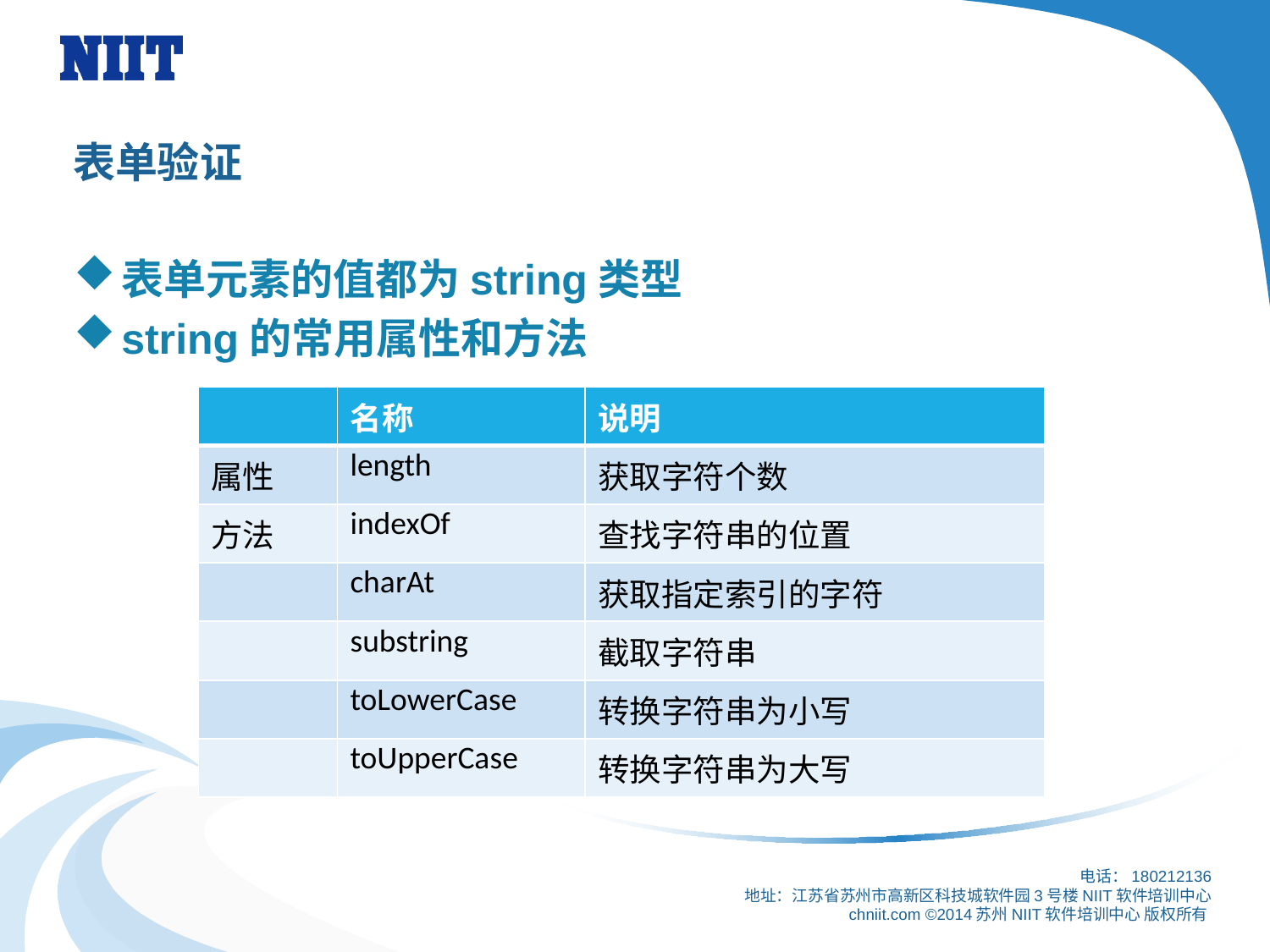

# 表单验证
表单元素的值都为string类型
string的常用属性和方法
|  | 名称 | 说明 |
| --- | --- | --- |
| 属性 | length | 获取字符个数 |
| 方法 | indexOf | 查找字符串的位置 |
|  | charAt | 获取指定索引的字符 |
|  | substring | 截取字符串 |
|  | toLowerCase | 转换字符串为小写 |
|  | toUpperCase | 转换字符串为大写 |